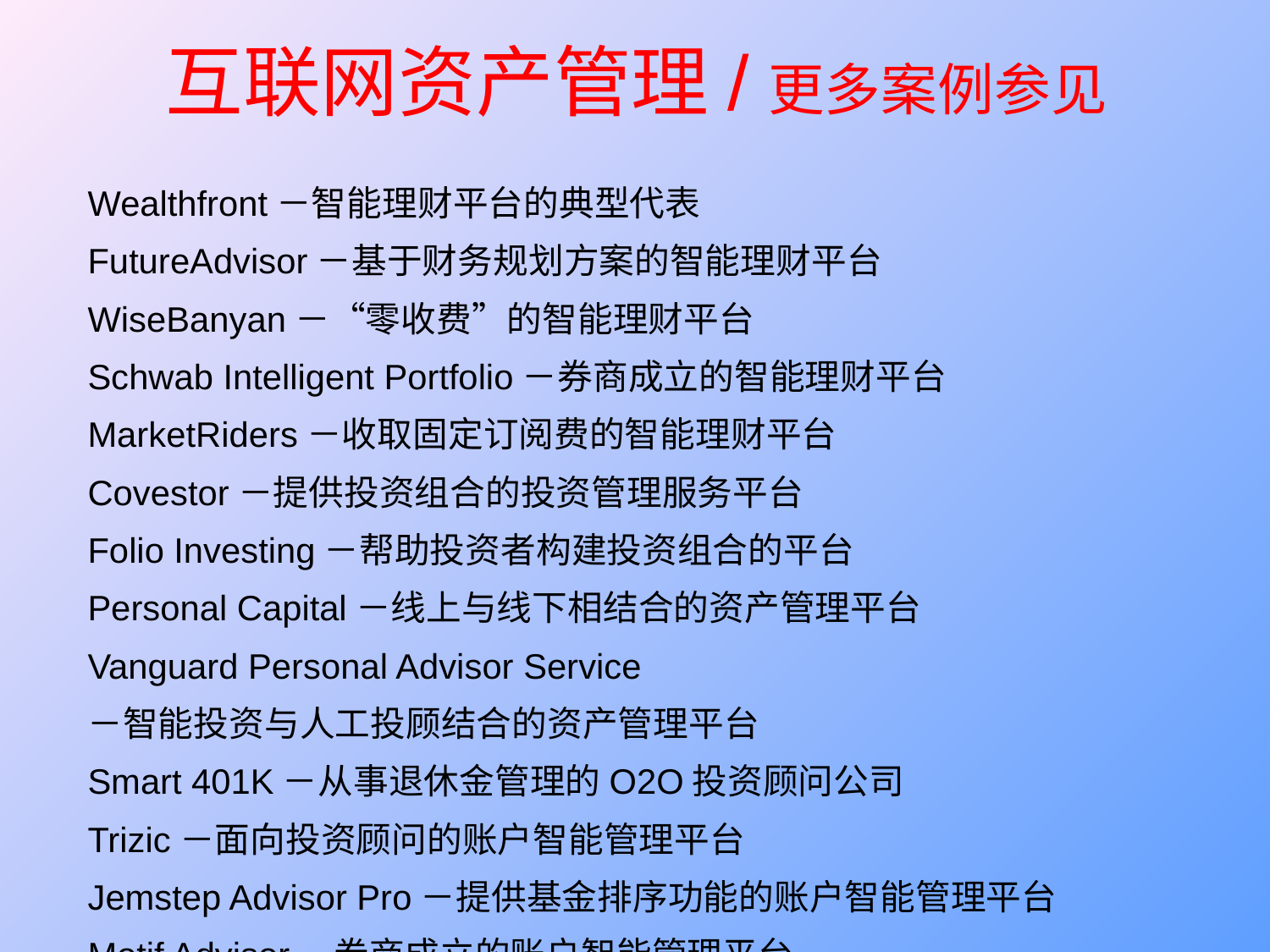

# 互联网资产管理/更多案例参见
Wealthfront－智能理财平台的典型代表
FutureAdvisor－基于财务规划方案的智能理财平台
WiseBanyan－“零收费”的智能理财平台
Schwab Intelligent Portfolio－券商成立的智能理财平台
MarketRiders－收取固定订阅费的智能理财平台
Covestor－提供投资组合的投资管理服务平台
Folio Investing－帮助投资者构建投资组合的平台
Personal Capital－线上与线下相结合的资产管理平台
Vanguard Personal Advisor Service
－智能投资与人工投顾结合的资产管理平台
Smart 401K－从事退休金管理的O2O投资顾问公司
Trizic－面向投资顾问的账户智能管理平台
Jemstep Advisor Pro－提供基金排序功能的账户智能管理平台
Motif Advisor－券商成立的账户智能管理平台